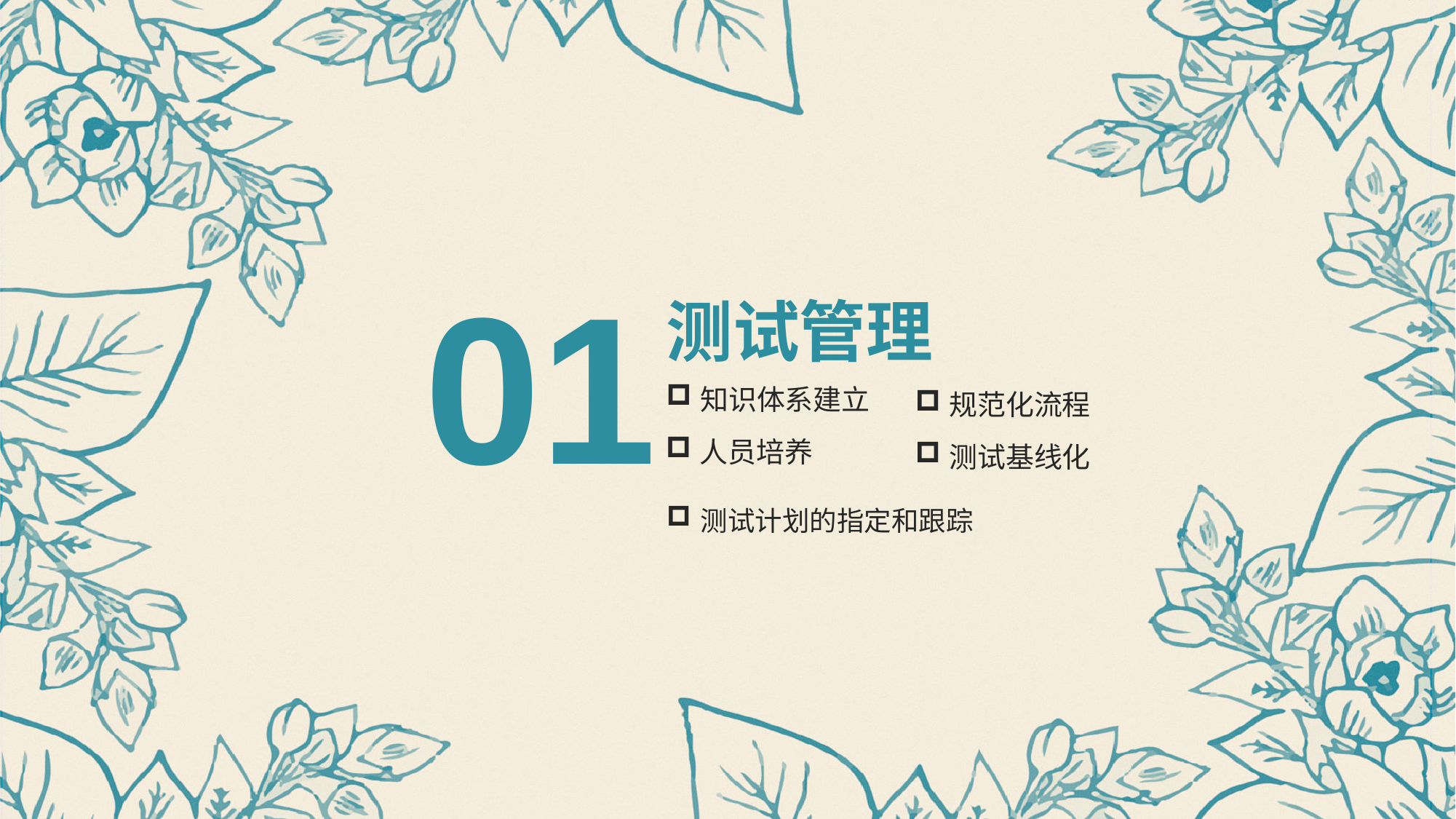

01
测试管理
知识体系建立
规范化流程
人员培养
测试基线化
测试计划的指定和跟踪